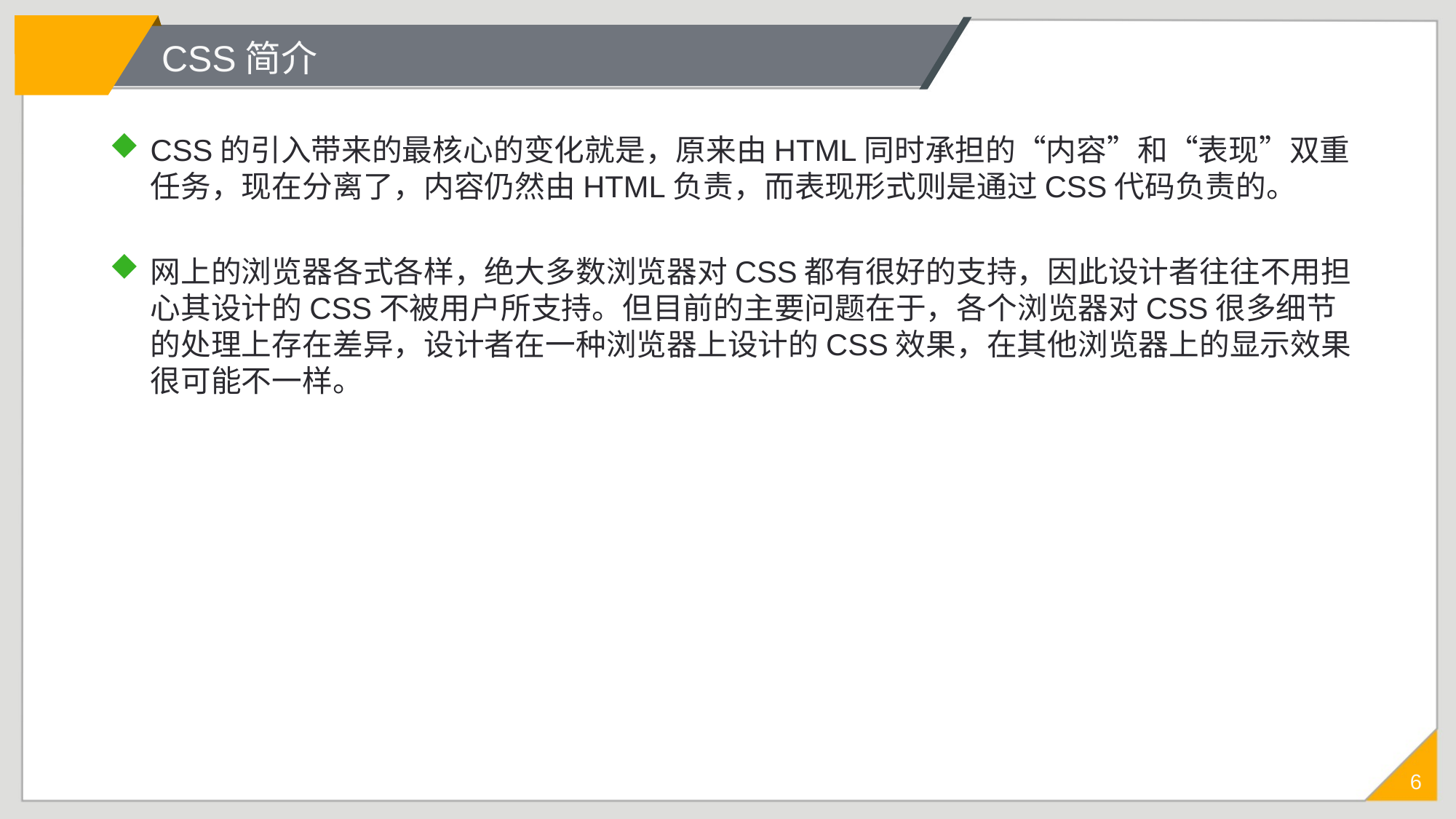

# CSS简介
CSS的引入带来的最核心的变化就是，原来由HTML同时承担的“内容”和“表现”双重任务，现在分离了，内容仍然由HTML负责，而表现形式则是通过CSS代码负责的。

网上的浏览器各式各样，绝大多数浏览器对CSS都有很好的支持，因此设计者往往不用担心其设计的CSS不被用户所支持。但目前的主要问题在于，各个浏览器对CSS很多细节的处理上存在差异，设计者在一种浏览器上设计的CSS效果，在其他浏览器上的显示效果很可能不一样。